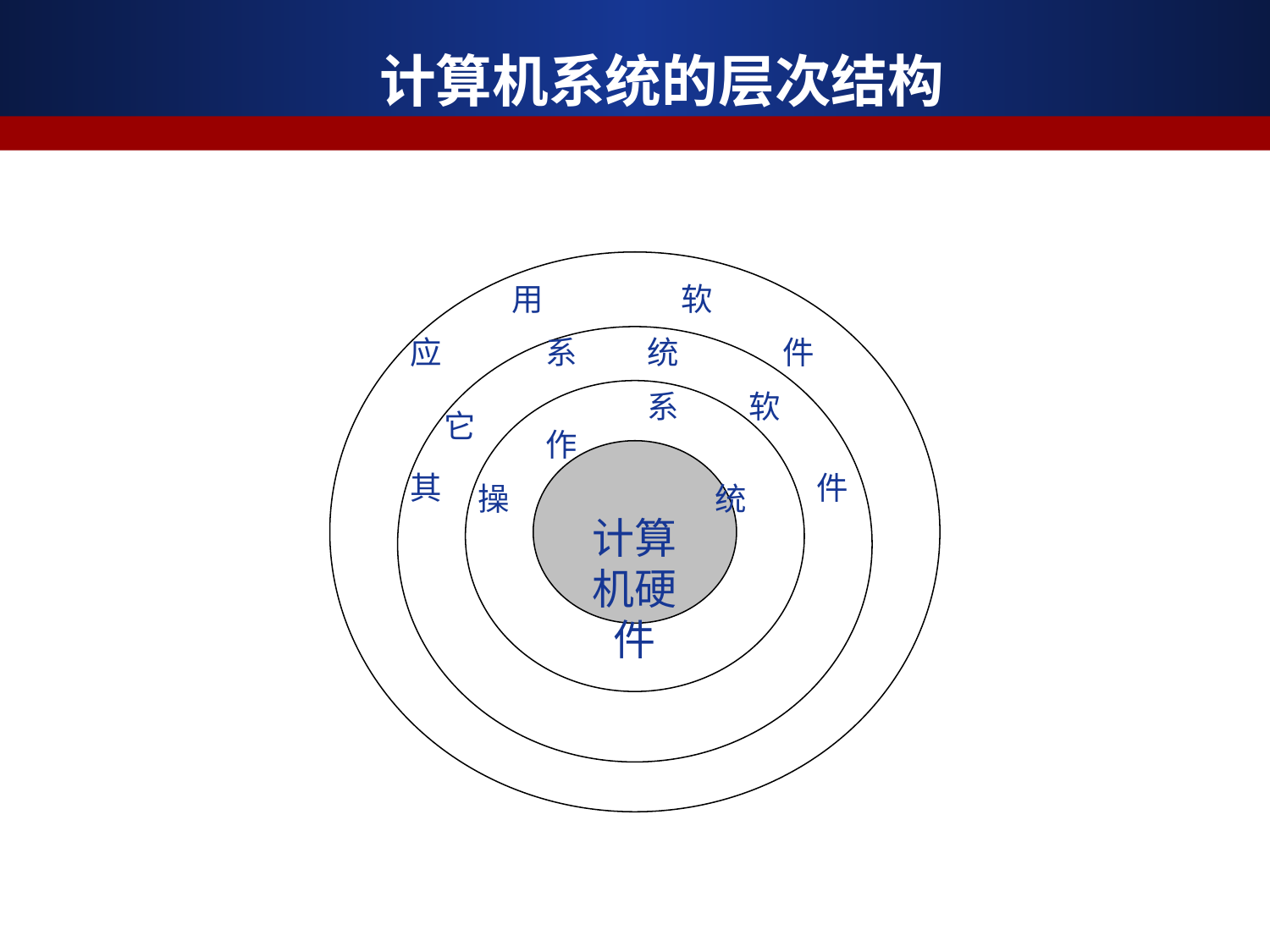

计算机系统的层次结构

用
软

应
系
统
件
    它

作
系
软

操
 统

计算机硬件
其
件